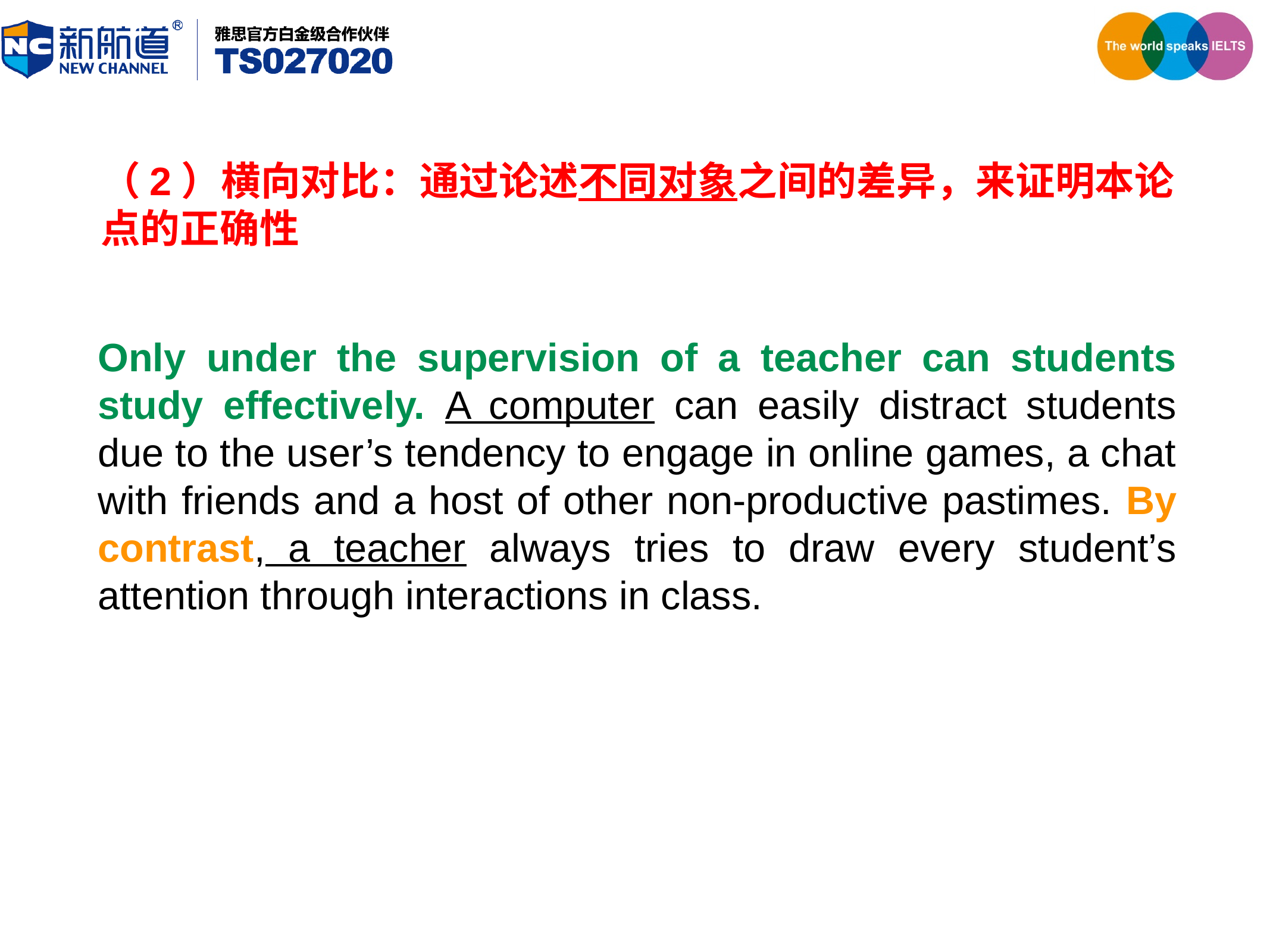

（2）横向对比：通过论述不同对象之间的差异，来证明本论点的正确性
Only under the supervision of a teacher can students study effectively. A computer can easily distract students due to the user’s tendency to engage in online games, a chat with friends and a host of other non-productive pastimes. By contrast, a teacher always tries to draw every student’s attention through interactions in class.